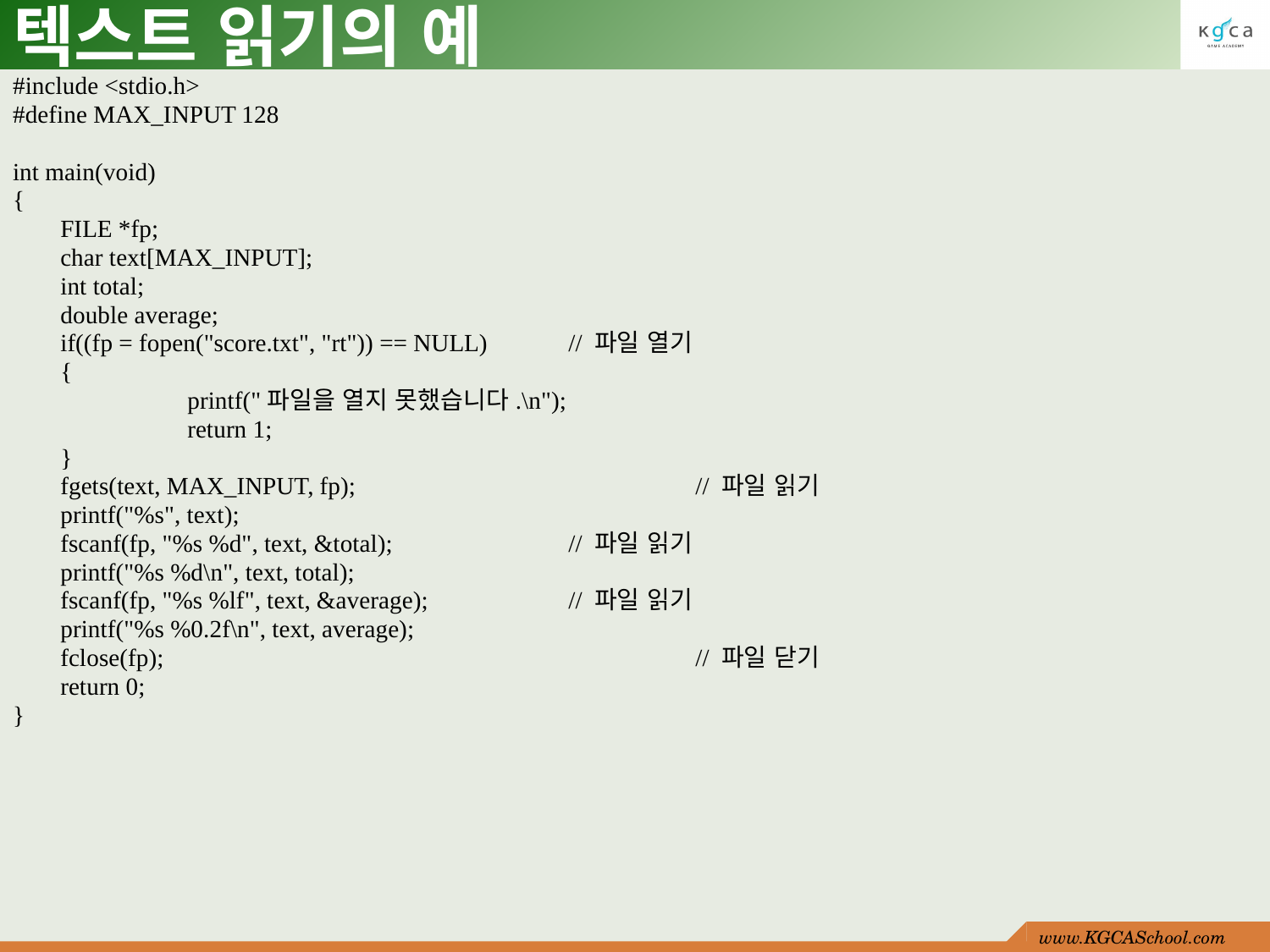

# 텍스트 읽기의 예
#include <stdio.h>
#define MAX_INPUT 128

int main(void)
{
	FILE *fp;
	char text[MAX_INPUT];
	int total;
	double average;
	if((fp = fopen("score.txt", "rt")) == NULL)	// 파일 열기
	{
		printf("파일을 열지 못했습니다.\n");
		return 1;
	}
	fgets(text, MAX_INPUT, fp);			// 파일 읽기
	printf("%s", text);
	fscanf(fp, "%s %d", text, &total);		// 파일 읽기
	printf("%s %d\n", text, total);
	fscanf(fp, "%s %lf", text, &average);		// 파일 읽기
	printf("%s %0.2f\n", text, average);
	fclose(fp);					// 파일 닫기
	return 0;
}